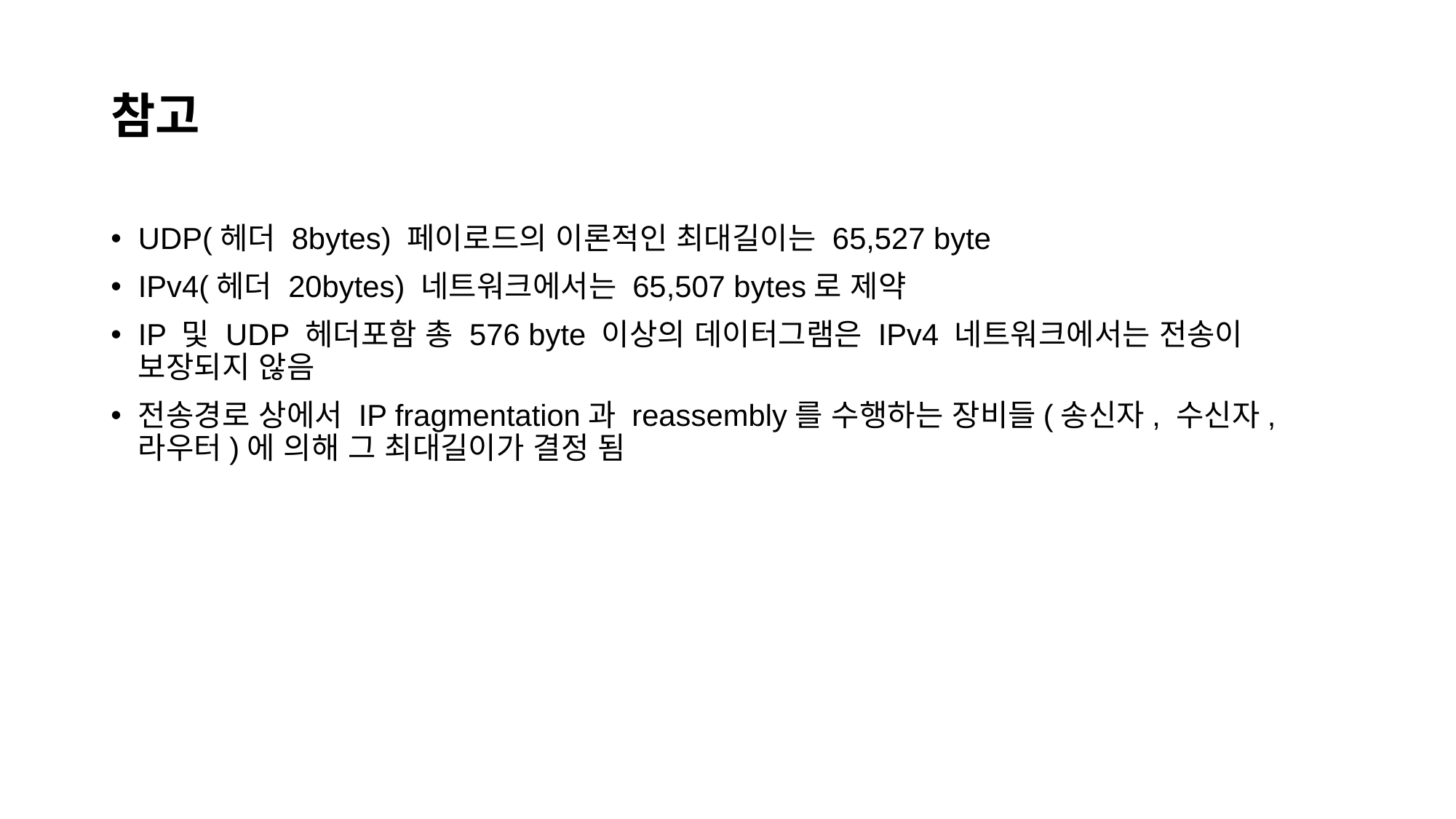

# 참고
UDP(헤더 8bytes) 페이로드의 이론적인 최대길이는 65,527 byte
IPv4(헤더 20bytes) 네트워크에서는 65,507 bytes로 제약
IP 및 UDP 헤더포함 총 576 byte 이상의 데이터그램은 IPv4 네트워크에서는 전송이 보장되지 않음
전송경로 상에서 IP fragmentation과 reassembly를 수행하는 장비들(송신자, 수신자, 라우터)에 의해 그 최대길이가 결정 됨